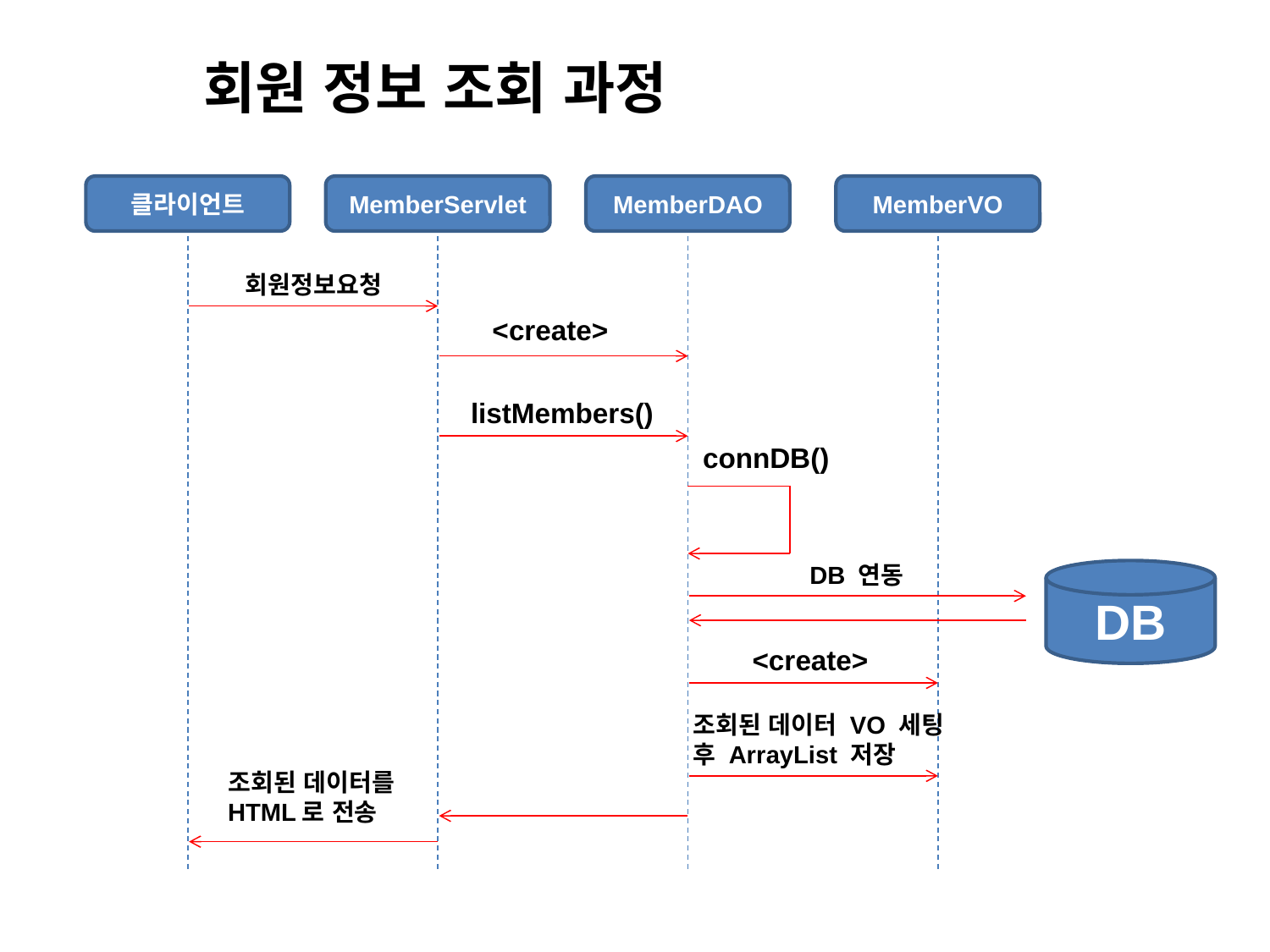

회원 정보 조회 과정
클라이언트
MemberServlet
MemberDAO
MemberVO
회원정보요청
<create>
listMembers()
connDB()
DB 연동
DB
<create>
조회된 데이터 VO 세팅
후 ArrayList 저장
조회된 데이터를
HTML로 전송